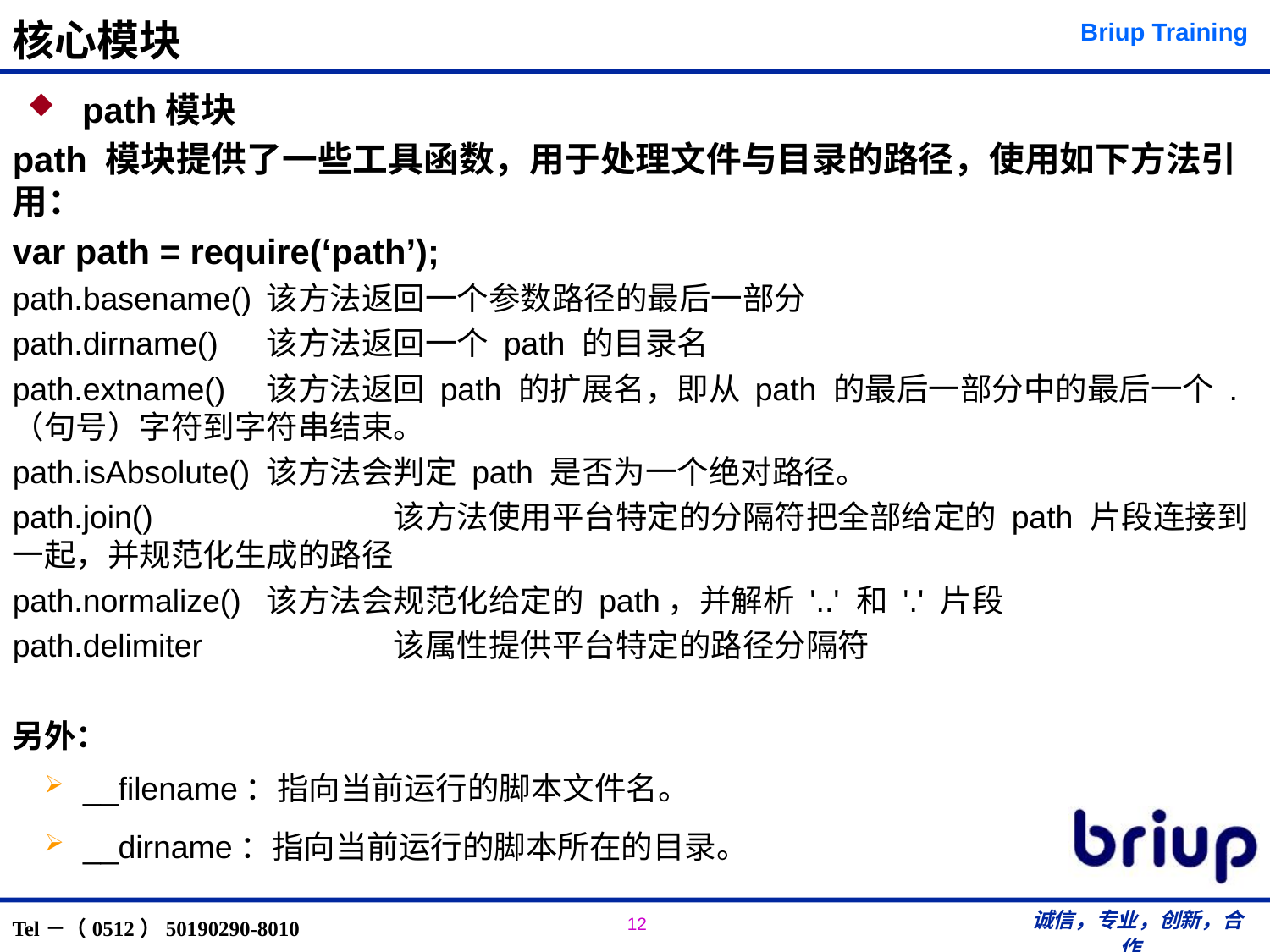

# 核心模块
 path模块
path 模块提供了一些工具函数，用于处理文件与目录的路径，使用如下方法引用：
var path = require(‘path’);
path.basename()	该方法返回一个参数路径的最后一部分
path.dirname() 	该方法返回一个 path 的目录名
path.extname() 	该方法返回 path 的扩展名，即从 path 的最后一部分中的最后一个 .（句号）字符到字符串结束。
path.isAbsolute() 	该方法会判定 path 是否为一个绝对路径。
path.join() 		该方法使用平台特定的分隔符把全部给定的 path 片段连接到一起，并规范化生成的路径
path.normalize() 	该方法会规范化给定的 path，并解析 '..' 和 '.' 片段
path.delimiter		该属性提供平台特定的路径分隔符

另外：
__filename：指向当前运行的脚本文件名。
__dirname：指向当前运行的脚本所在的目录。